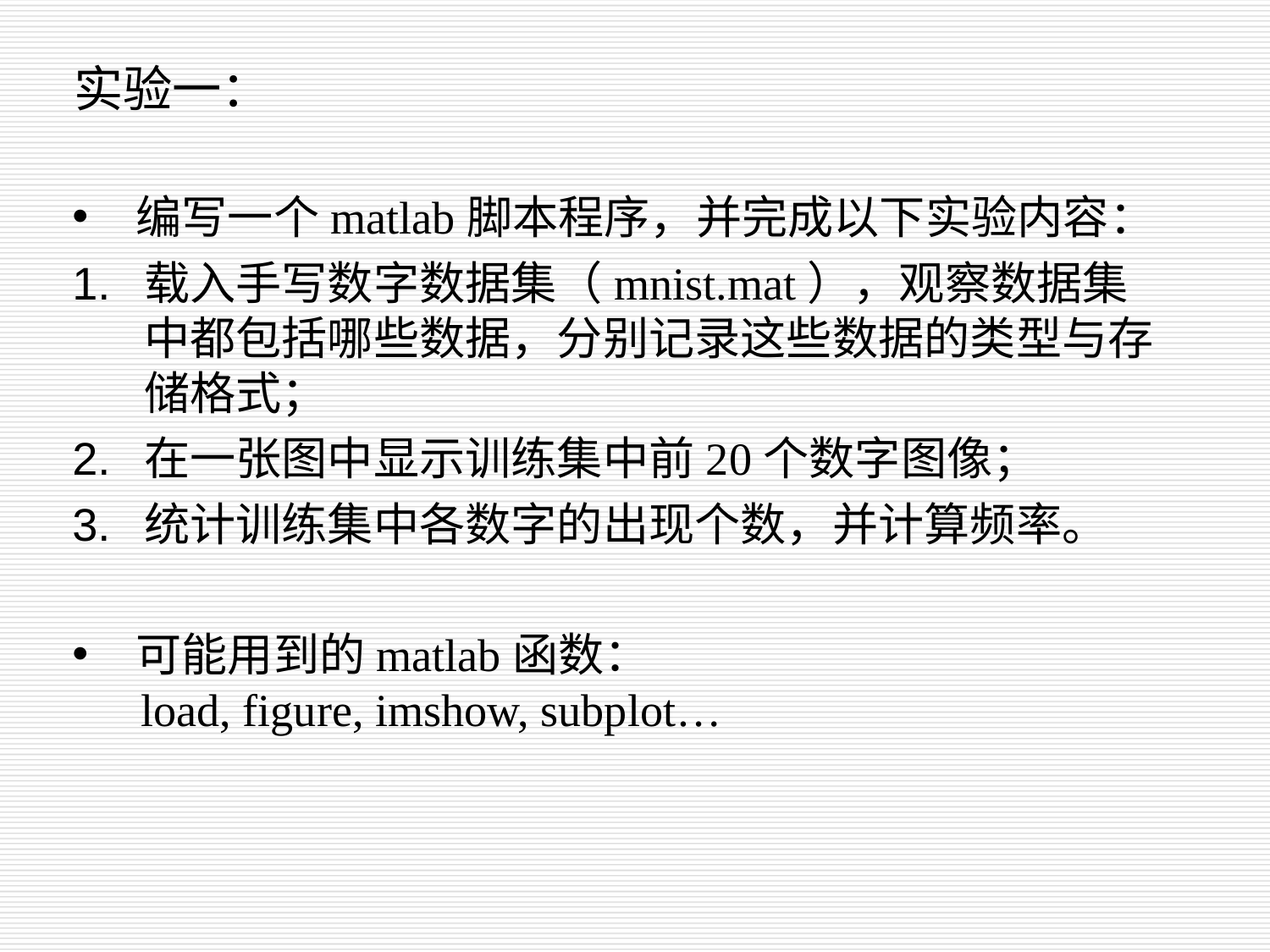

实验一：
编写一个matlab脚本程序，并完成以下实验内容：
载入手写数字数据集（mnist.mat），观察数据集中都包括哪些数据，分别记录这些数据的类型与存储格式；
在一张图中显示训练集中前20个数字图像；
统计训练集中各数字的出现个数，并计算频率。
可能用到的matlab函数：
      load, figure, imshow, subplot…